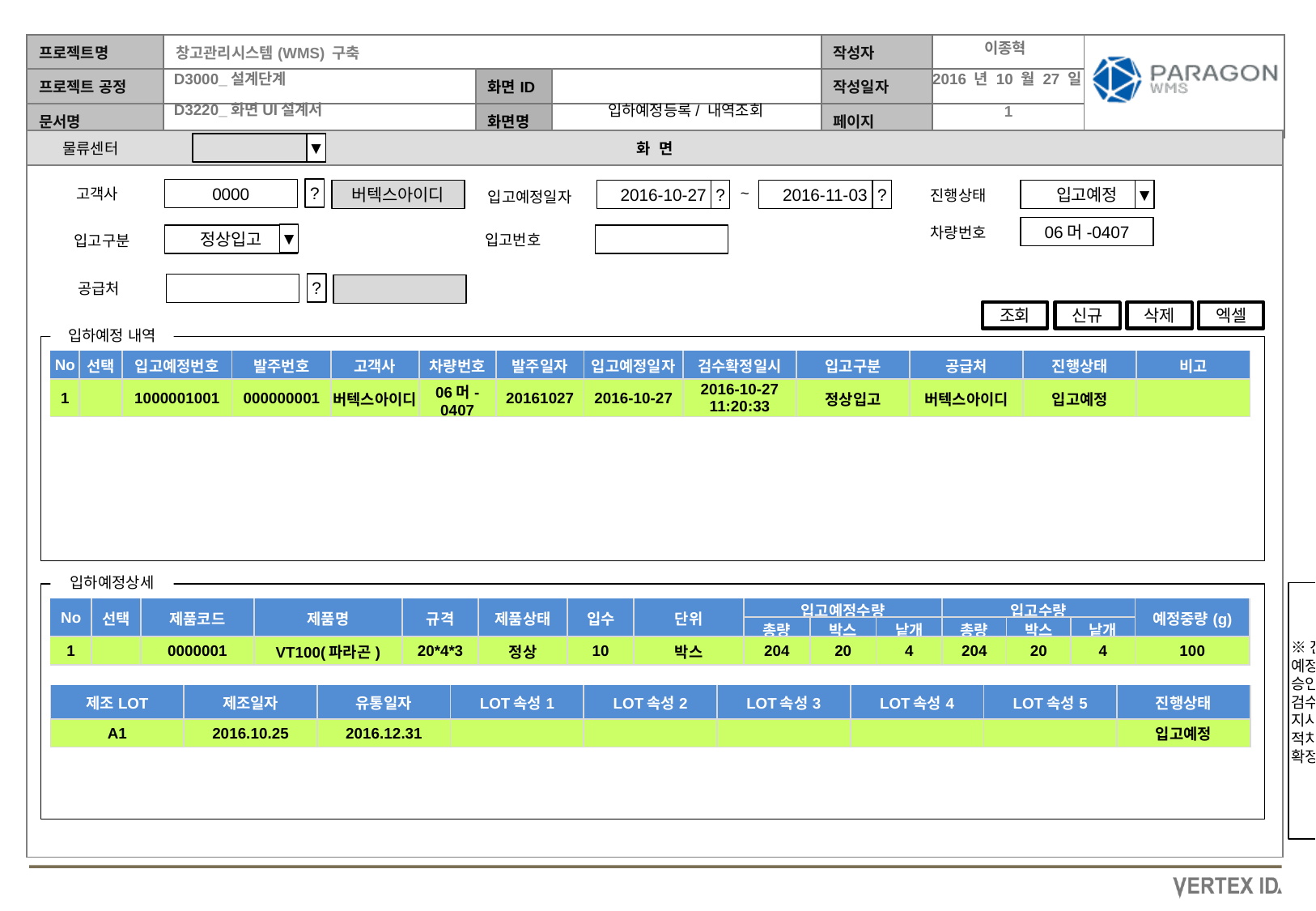

이종혁
2016 년 10 월 27 일
입하예정등록/ 내역조회
물류센터

▼
~
고객사
?
0000
버텍스아이디
진행상태
입고예정
▼
2016-10-27
?
2016-11-03
?
입고예정일자
차량번호
06머-0407
▼
입고번호
정상입고

입고구분
공급처
?

조회
신규
삭제
엑셀
입하예정 내역

| No | 선택 | 입고예정번호 | 발주번호 | 고객사 | 차량번호 | 발주일자 | 입고예정일자 | 검수확정일시 | 입고구분 | 공급처 | 진행상태 | 비고 |
| --- | --- | --- | --- | --- | --- | --- | --- | --- | --- | --- | --- | --- |
| 1 |  | 1000001001 | 000000001 | 버텍스아이디 | 06머-0407 | 20161027 | 2016-10-27 | 2016-10-27 11:20:33 | 정상입고 | 버텍스아이디 | 입고예정 |  |
입하예정상세
※진행상태
예정
승인
검수
지시
적치
확정

| No | 선택 | 제품코드 | 제품명 | 규격 | 제품상태 | 입수 | 단위 | 입고예정수량 |  |  | 입고수량 |  |  | 예정중량(g) |
| --- | --- | --- | --- | --- | --- | --- | --- | --- | --- | --- | --- | --- | --- | --- |
|  |  |  |  |  |  |  |  | 총량 | 박스 | 낱개 | 총량 | 박스 | 낱개 |  |
| 1 |  | 0000001 | VT100(파라곤) | 20\*4\*3 | 정상 | 10 | 박스 | 204 | 20 | 4 | 204 | 20 | 4 | 100 |
| 제조LOT | 제조일자 | 유통일자 | LOT속성1 | LOT속성2 | LOT속성3 | LOT속성4 | LOT속성5 | 진행상태 |
| --- | --- | --- | --- | --- | --- | --- | --- | --- |
| A1 | 2016.10.25 | 2016.12.31 |  |  |  |  |  | 입고예정 |